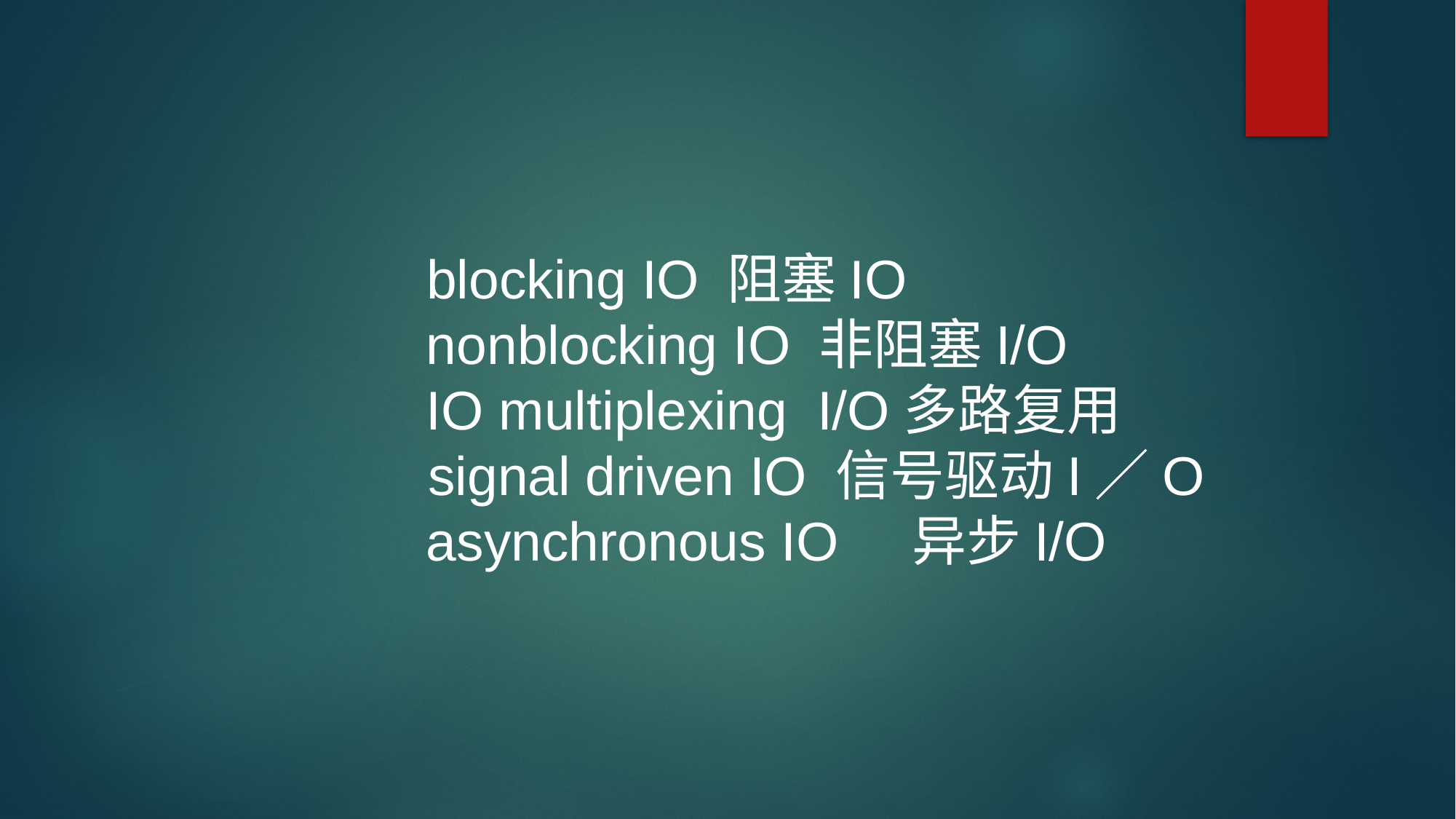

blocking IO 阻塞IO
    nonblocking IO 非阻塞I/O
    IO multiplexing  I/O多路复用
    signal driven IO 信号驱动I／O
    asynchronous IO	异步I/O